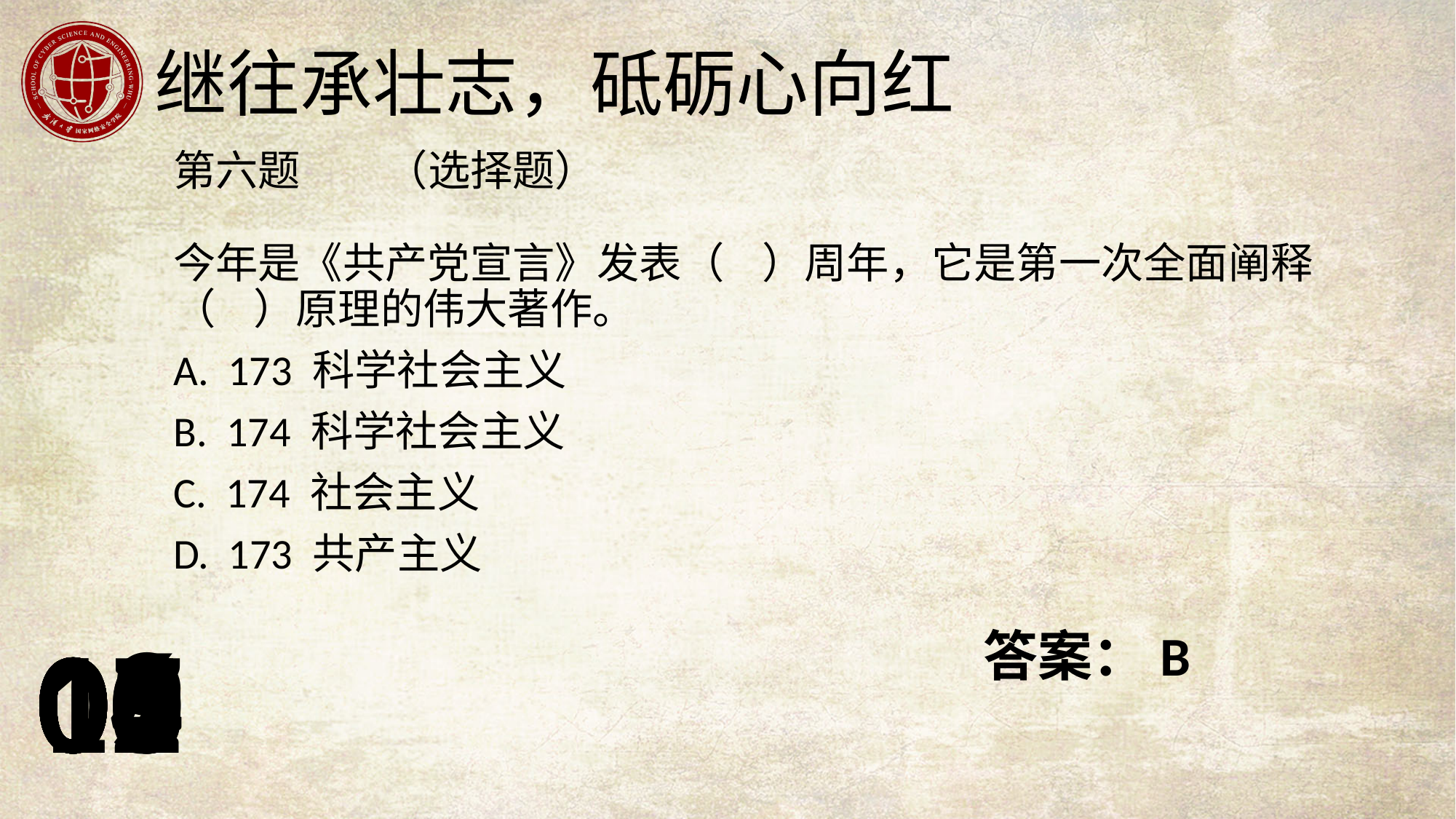

第六题         （选择题）
今年是《共产党宣言》发表（    ）周年，它是第一次全面阐释（    ）原理的伟大著作。
A.  173 科学社会主义
B.  174 科学社会主义
C.  174 社会主义
D.  173 共产主义
答案：B